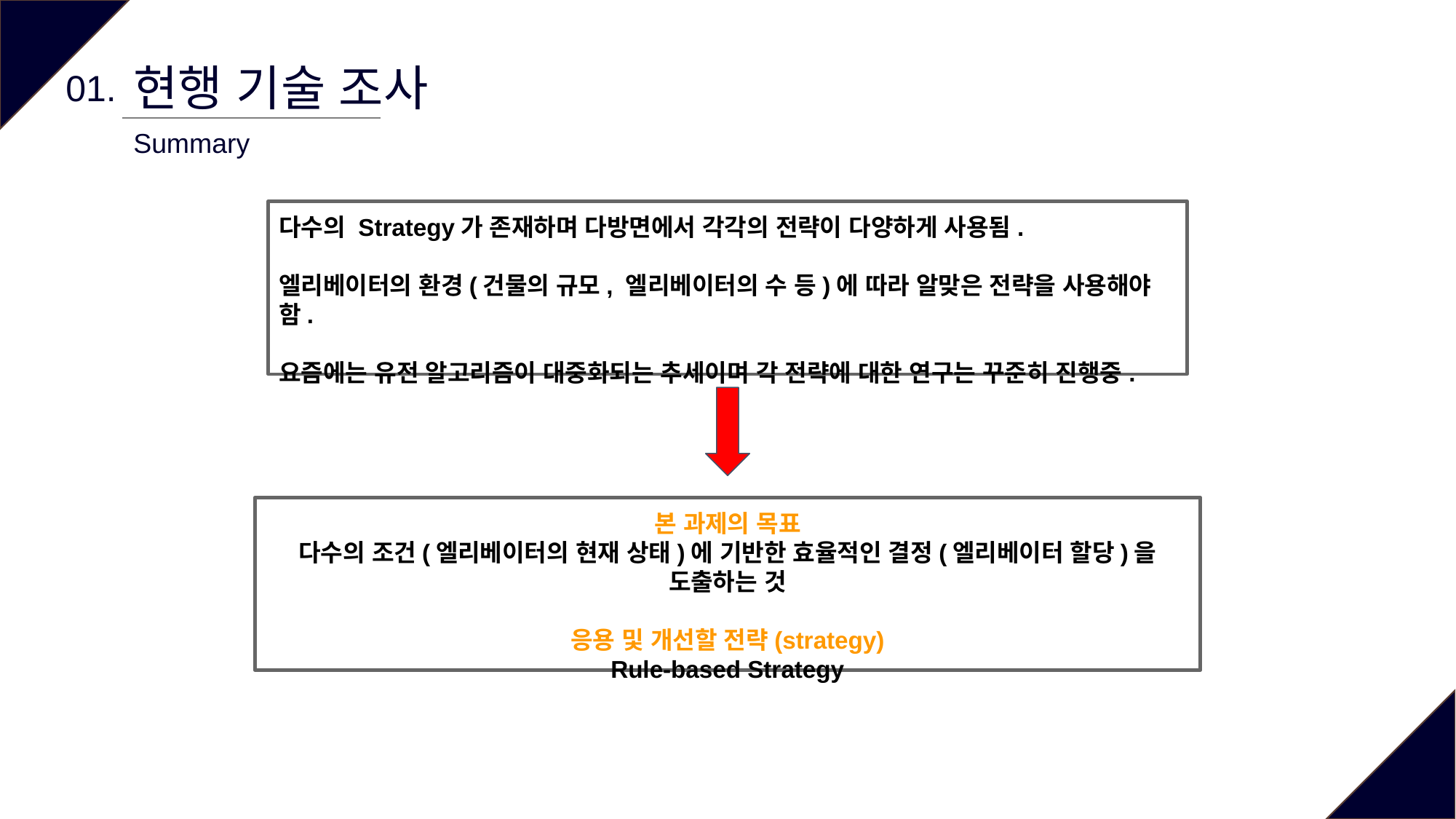

현행 기술 조사
01.
Summary
다수의 Strategy가 존재하며 다방면에서 각각의 전략이 다양하게 사용됨.

엘리베이터의 환경(건물의 규모, 엘리베이터의 수 등)에 따라 알맞은 전략을 사용해야 함.

요즘에는 유전 알고리즘이 대중화되는 추세이며 각 전략에 대한 연구는 꾸준히 진행중.

본 과제의 목표
다수의 조건(엘리베이터의 현재 상태)에 기반한 효율적인 결정(엘리베이터 할당)을 도출하는 것

응용 및 개선할 전략(strategy)
Rule-based Strategy